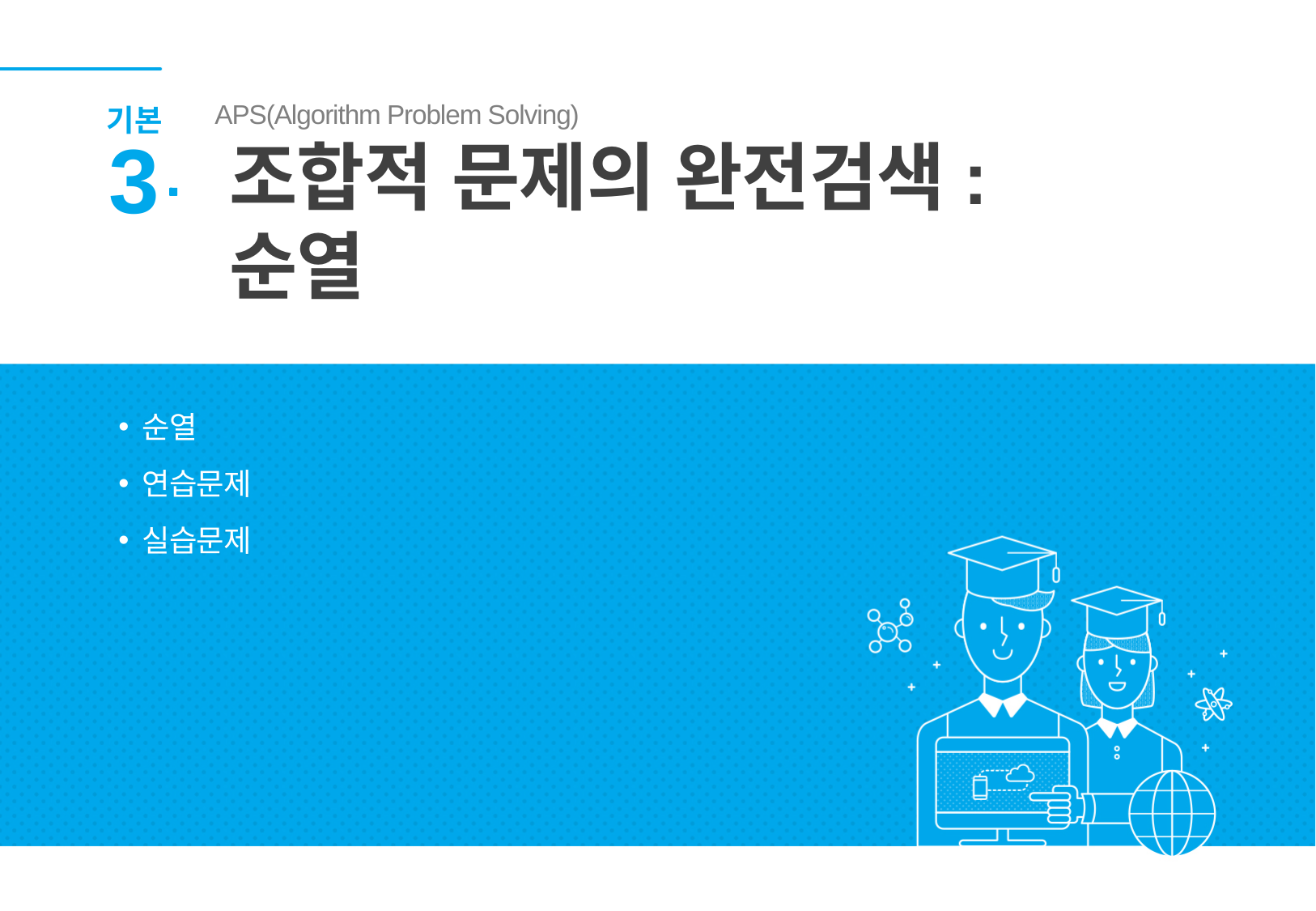

APS(Algorithm Problem Solving)
기본

3
조합적 문제의 완전검색:
순열
순열
연습문제
실습문제